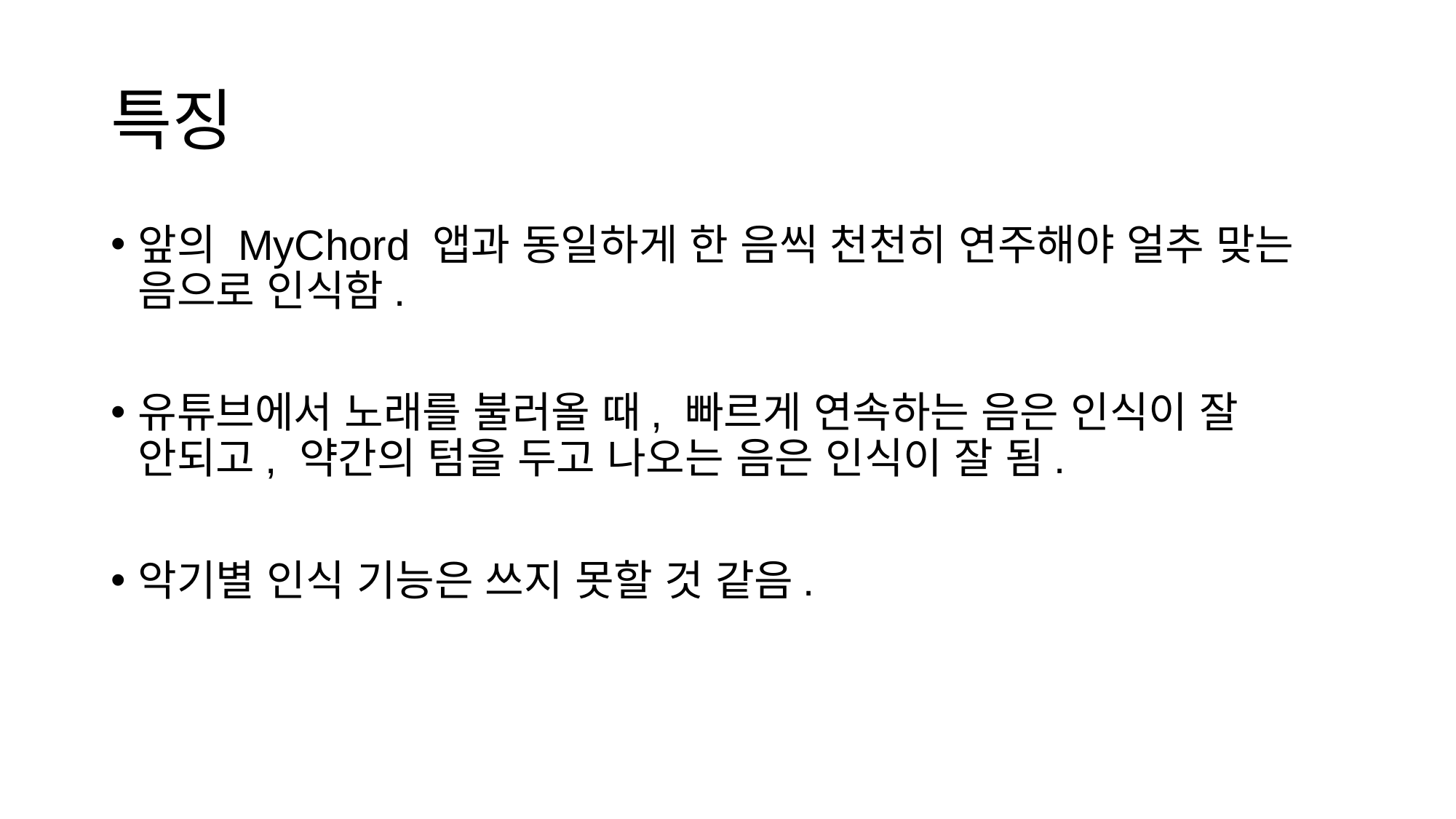

# 특징
앞의 MyChord 앱과 동일하게 한 음씩 천천히 연주해야 얼추 맞는 음으로 인식함.

유튜브에서 노래를 불러올 때, 빠르게 연속하는 음은 인식이 잘 안되고, 약간의 텀을 두고 나오는 음은 인식이 잘 됨.

악기별 인식 기능은 쓰지 못할 것 같음.